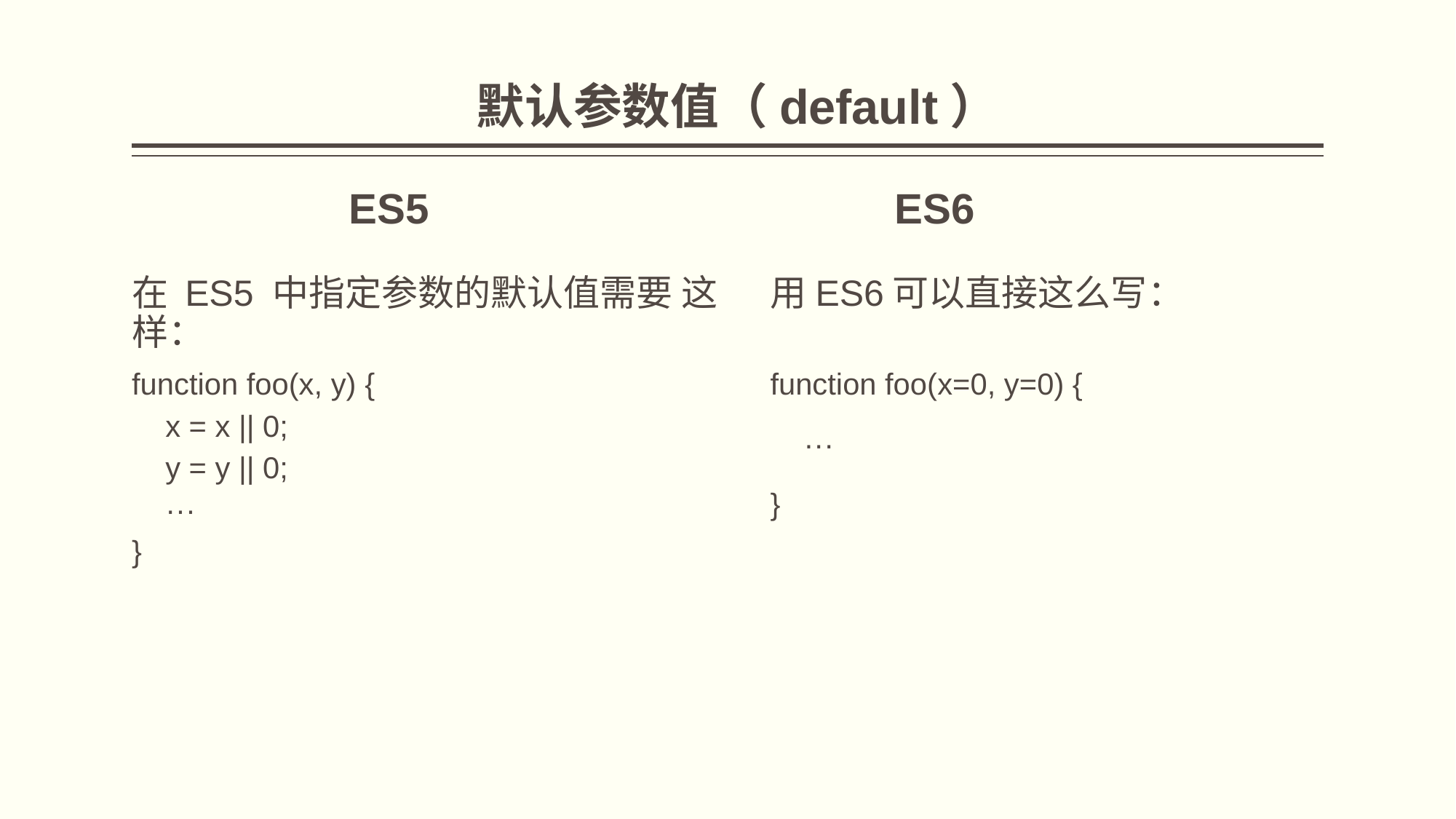

# 默认参数值（default）
ES5
ES6
在 ES5 中指定参数的默认值需要 这样：
用ES6可以直接这么写：

function foo(x, y) {
    x = x || 0;
    y = y || 0;
    ···
}
function foo(x=0, y=0) {
    ···
}